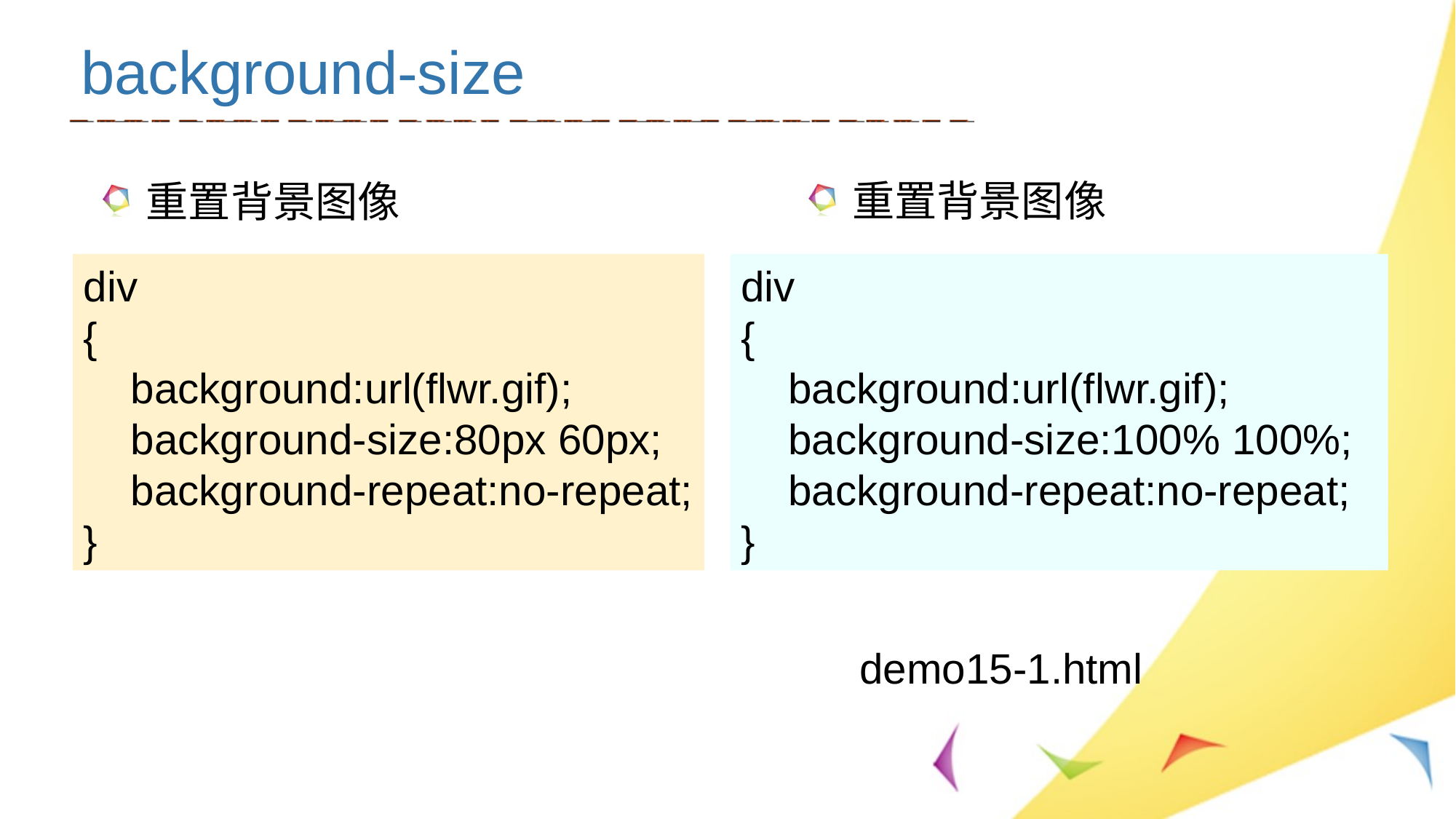

background-size
重置背景图像
重置背景图像
div
{
    background:url(flwr.gif);
    background-size:80px 60px;
    background-repeat:no-repeat;
}
div
{
    background:url(flwr.gif);
    background-size:100% 100%;
    background-repeat:no-repeat;
}
demo15-1.html